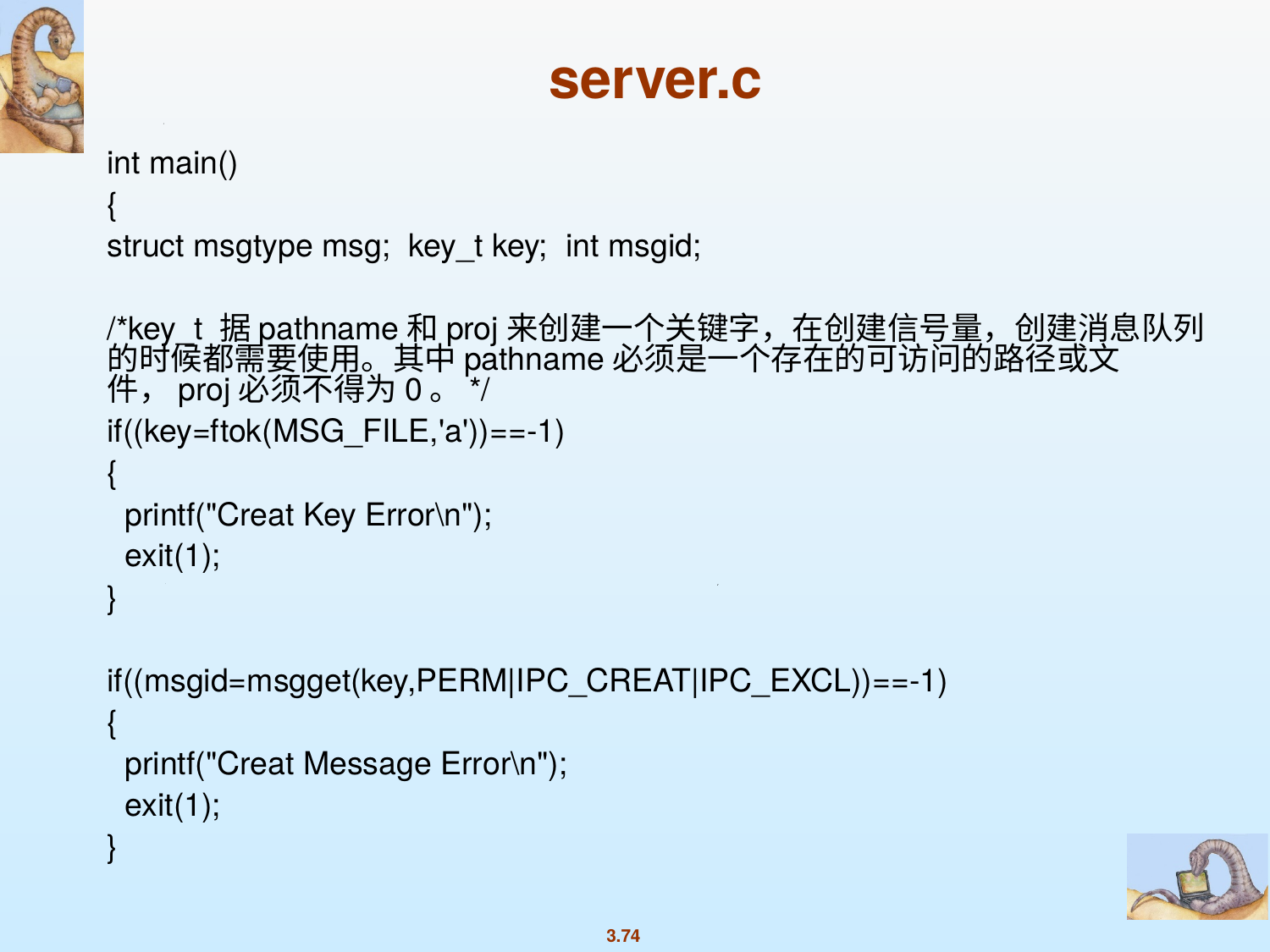

# server.c
int main()
{
struct msgtype msg;  key_t key;  int msgid;

/*key_t 据pathname和proj来创建一个关键字，在创建信号量，创建消息队列的时候都需要使用。其中pathname必须是一个存在的可访问的路径或文件，proj必须不得为0。*/
if((key=ftok(MSG_FILE,'a'))==-1)
{
  printf("Creat Key Error\n");
  exit(1);
}

if((msgid=msgget(key,PERM|IPC_CREAT|IPC_EXCL))==-1)
{
  printf("Creat Message Error\n");
  exit(1);
}